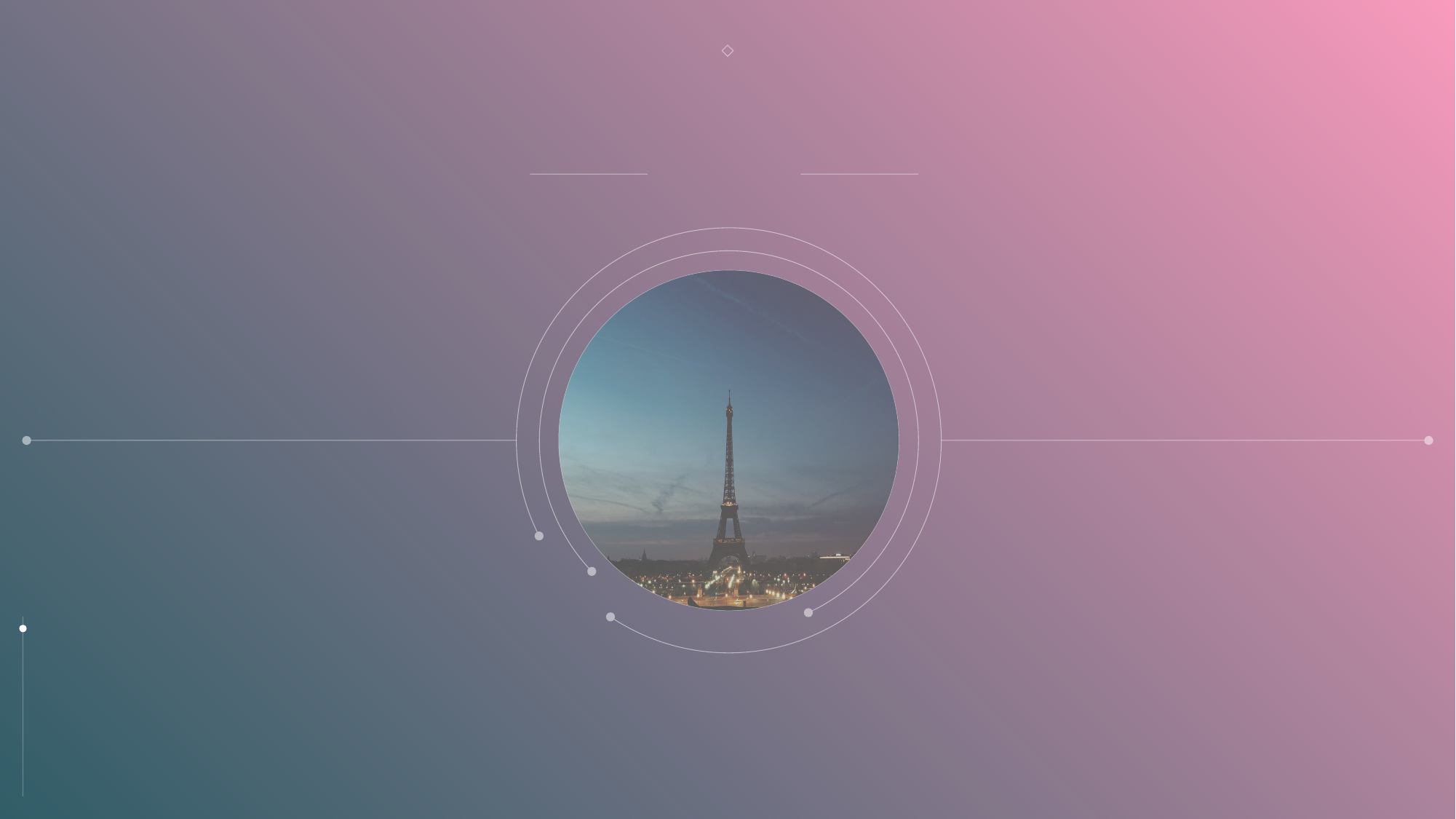

# 아기 모니터링 드론
Main Idea

Explanation
Concept
Function
Practicality
Problem

Smart Stick – Fujitsy(Japan)
3